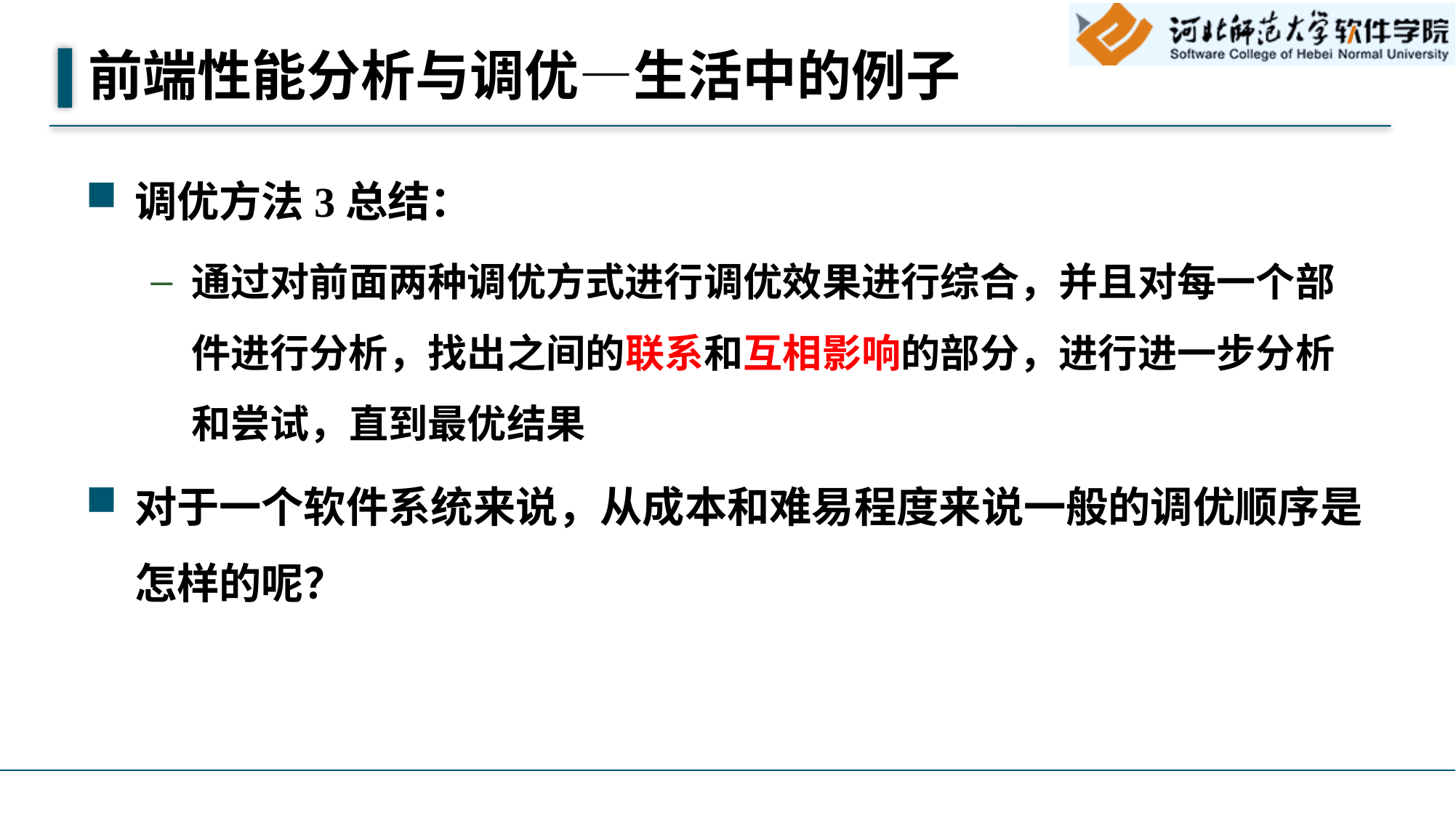

# 前端性能分析与调优—生活中的例子
调优方法3总结：
通过对前面两种调优方式进行调优效果进行综合，并且对每一个部件进行分析，找出之间的联系和互相影响的部分，进行进一步分析和尝试，直到最优结果
对于一个软件系统来说，从成本和难易程度来说一般的调优顺序是怎样的呢？